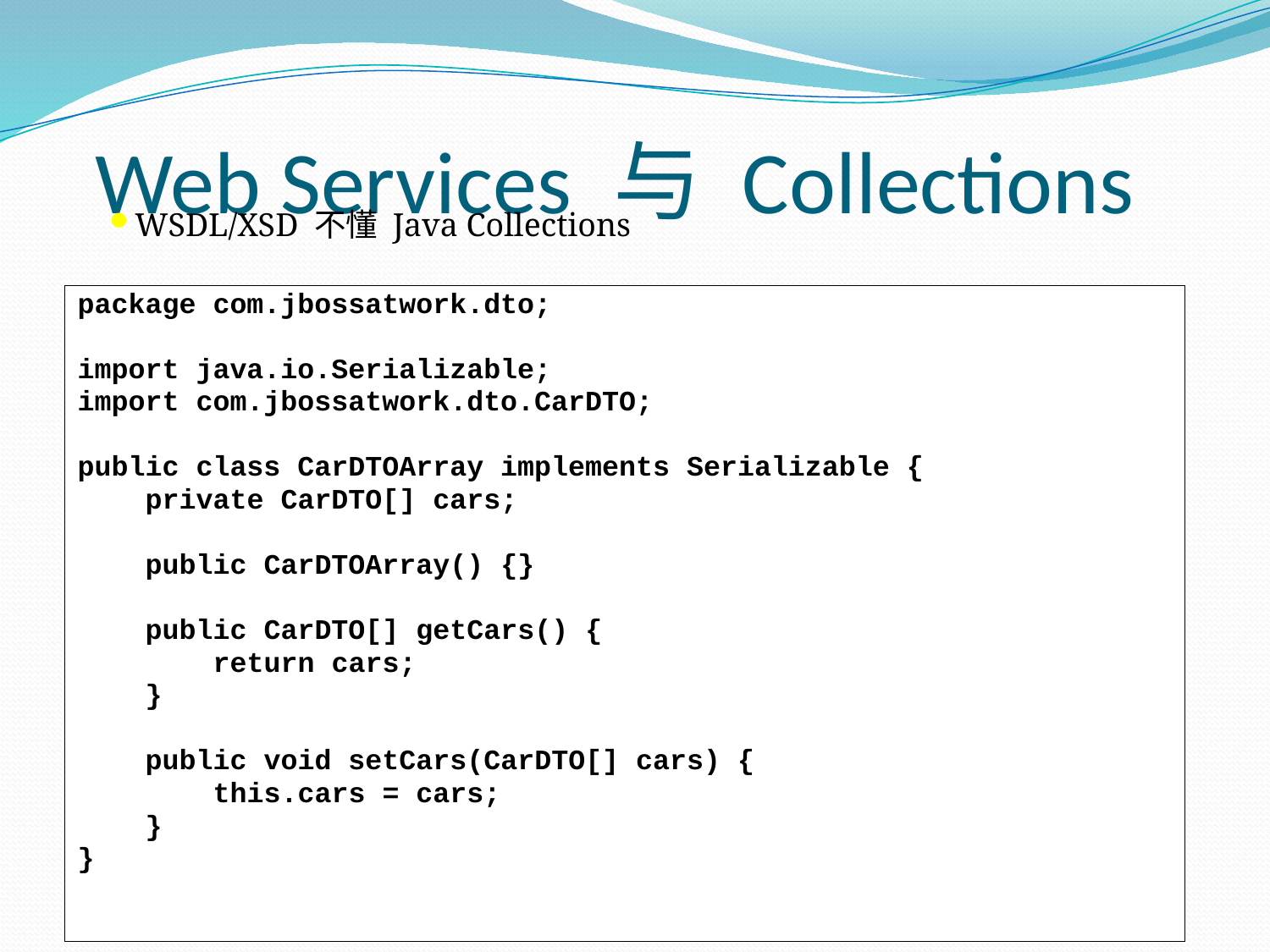

# Web Services 与 Collections
WSDL/XSD 不懂 Java Collections
package com.jbossatwork.dto;

import java.io.Serializable;
import com.jbossatwork.dto.CarDTO;

public class CarDTOArray implements Serializable {
    private CarDTO[] cars;

    public CarDTOArray() {}

    public CarDTO[] getCars() {
        return cars;
    }

    public void setCars(CarDTO[] cars) {
        this.cars = cars;
    }
}